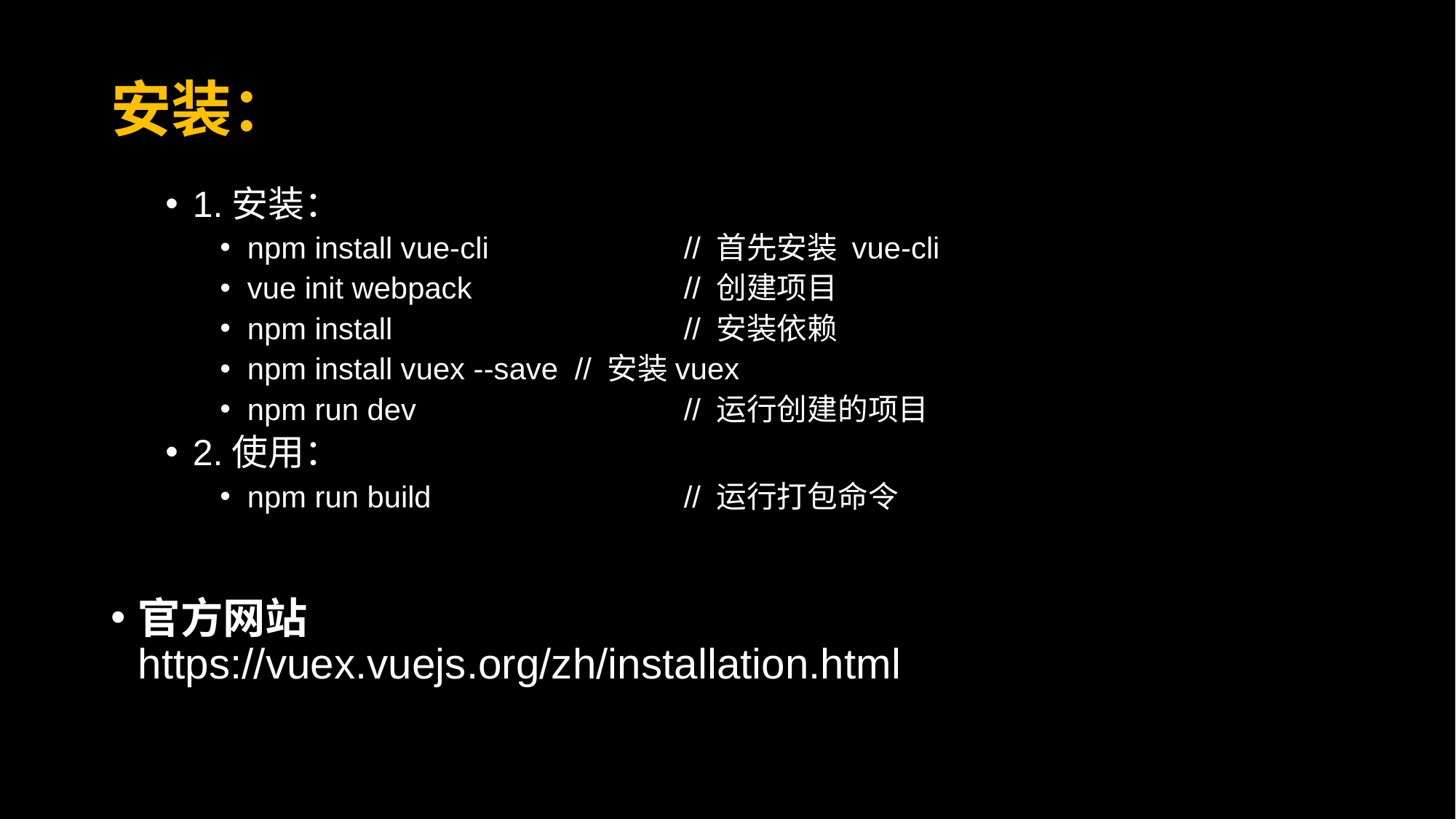

# 安装：
1.安装：
npm install vue-cli		// 首先安装 vue-cli
vue init webpack		// 创建项目
npm install			// 安装依赖
npm install vuex --save	// 安装vuex
npm run dev			// 运行创建的项目
2.使用：
npm run build			// 运行打包命令

官方网站
https://vuex.vuejs.org/zh/installation.html